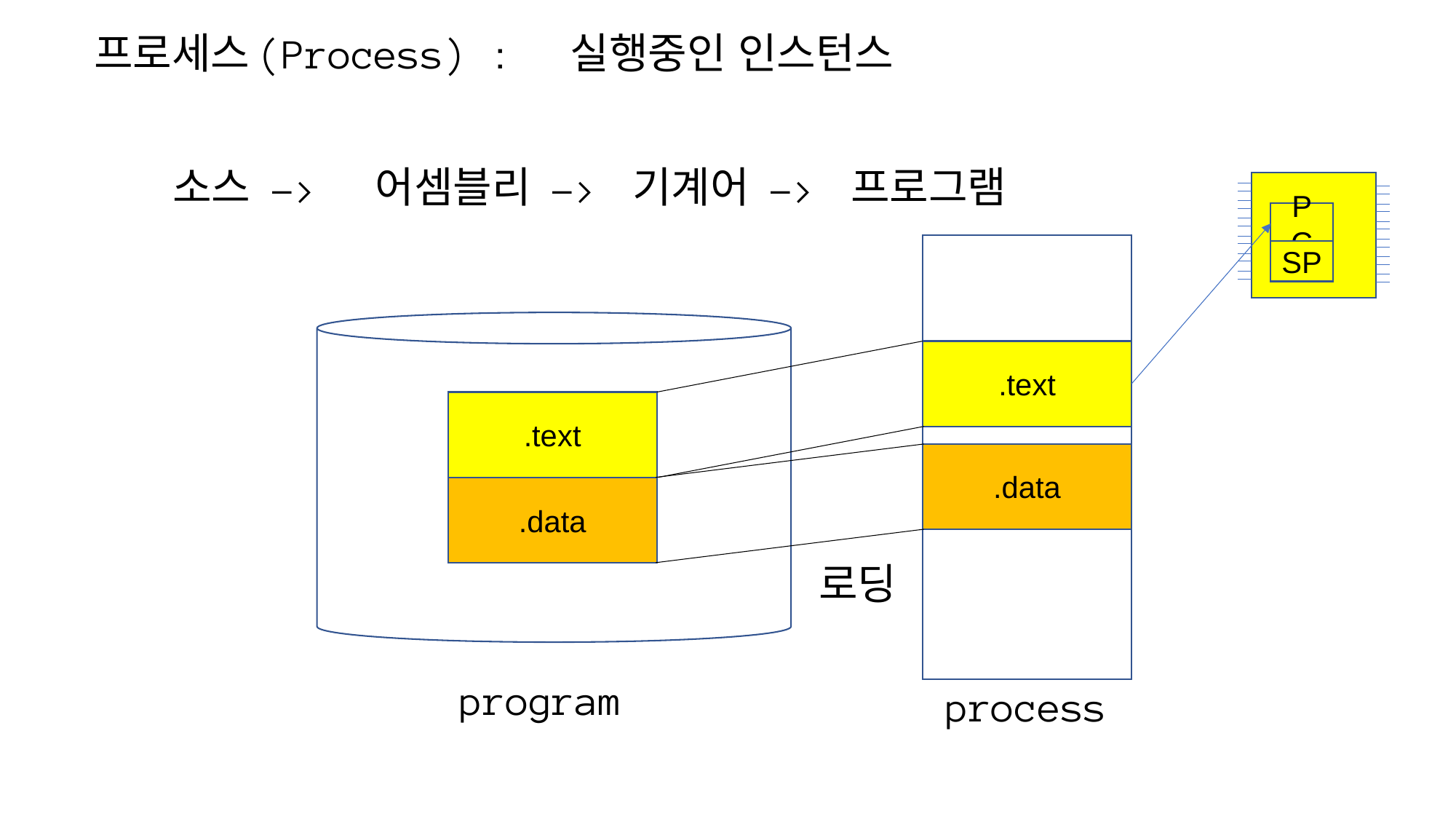

프로세스(Process) :  실행중인 인스턴스
소스 ->  어셈블리 -> 기계어 -> 프로그램

PC

SP

.text
.text
.data
.data
로딩
program
process